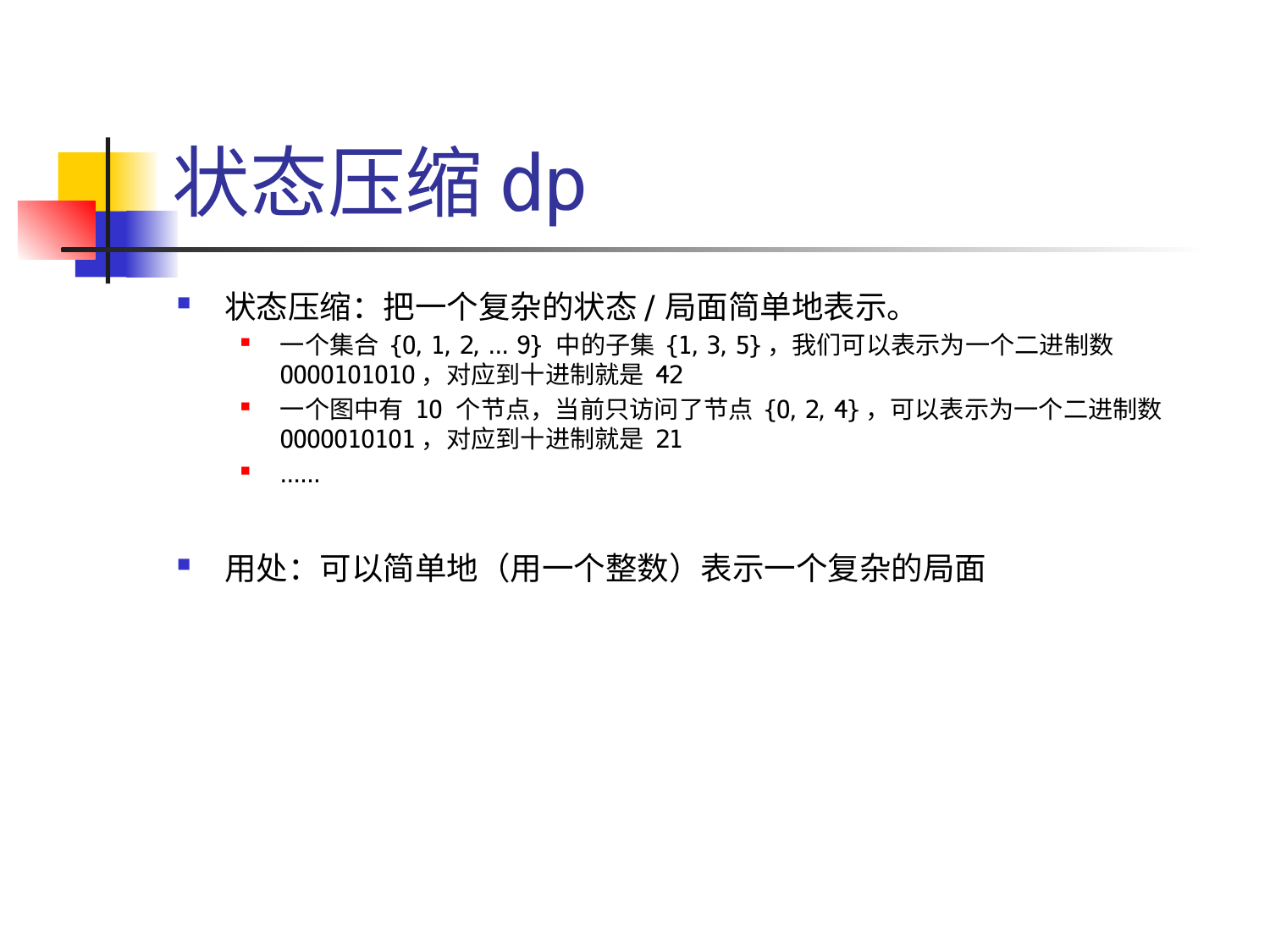

# 状态压缩dp
状态压缩：把一个复杂的状态/局面简单地表示。
一个集合 {0, 1, 2, … 9} 中的子集 {1, 3, 5}，我们可以表示为一个二进制数 0000101010，对应到十进制就是 42
一个图中有 10 个节点，当前只访问了节点 {0, 2, 4}，可以表示为一个二进制数 0000010101，对应到十进制就是 21
……

用处：可以简单地（用一个整数）表示一个复杂的局面